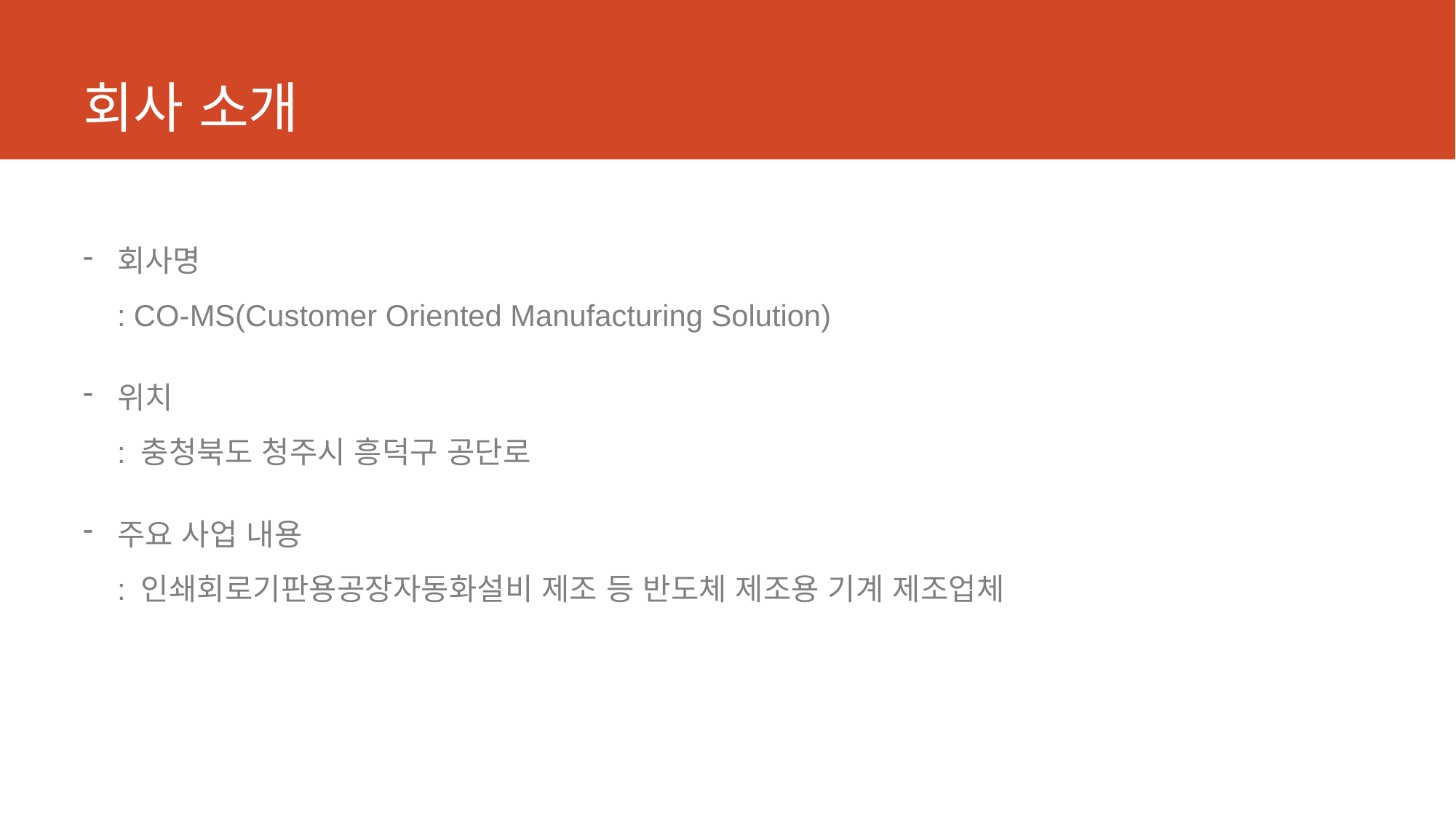

# 회사 소개
회사명
: CO-MS(Customer Oriented Manufacturing Solution)
위치
: 충청북도 청주시 흥덕구 공단로
주요 사업 내용
: 인쇄회로기판용공장자동화설비 제조 등 반도체 제조용 기계 제조업체